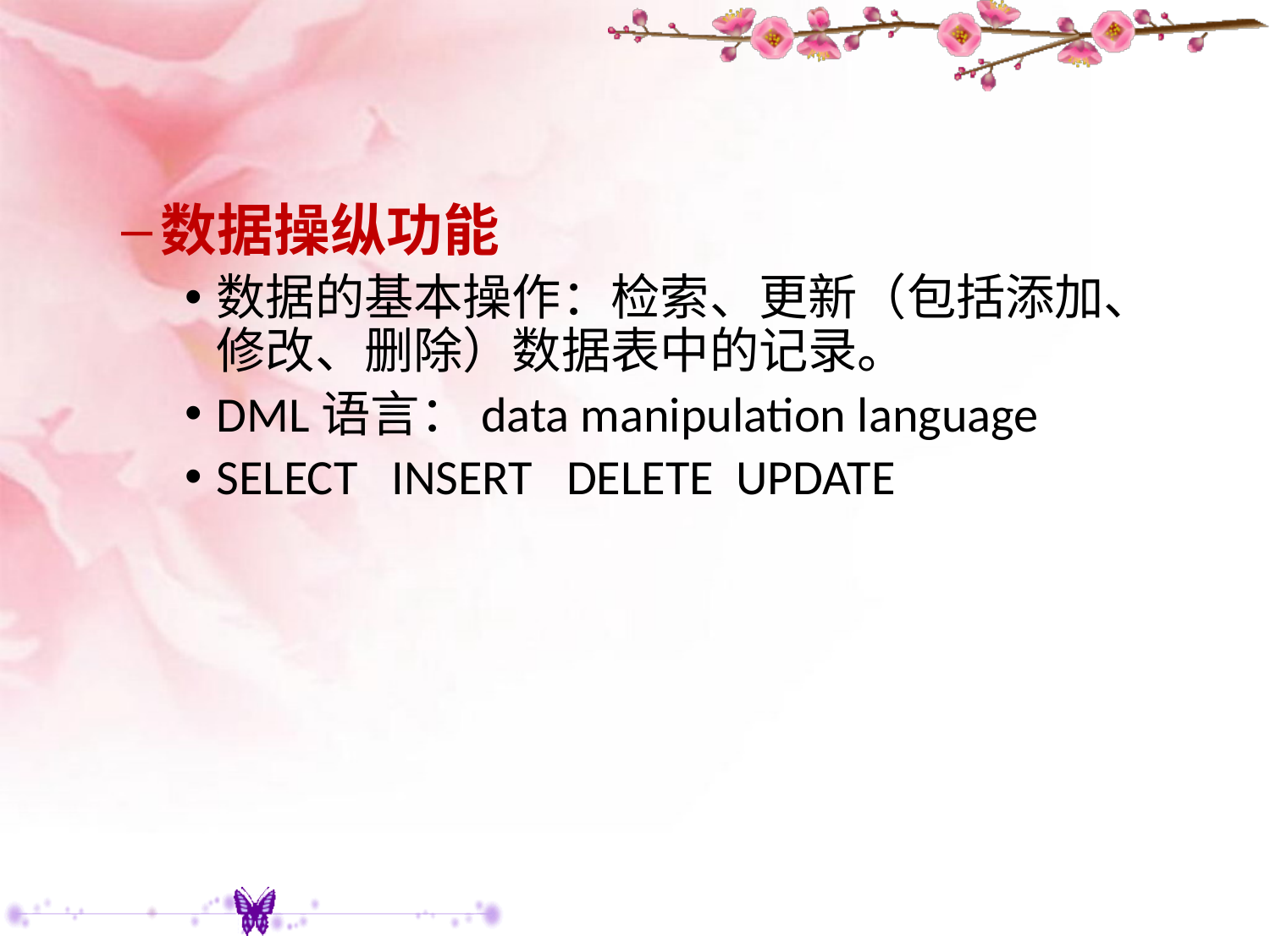

数据操纵功能
数据的基本操作：检索、更新（包括添加、修改、删除）数据表中的记录。
DML语言：data manipulation language
SELECT   INSERT   DELETE  UPDATE